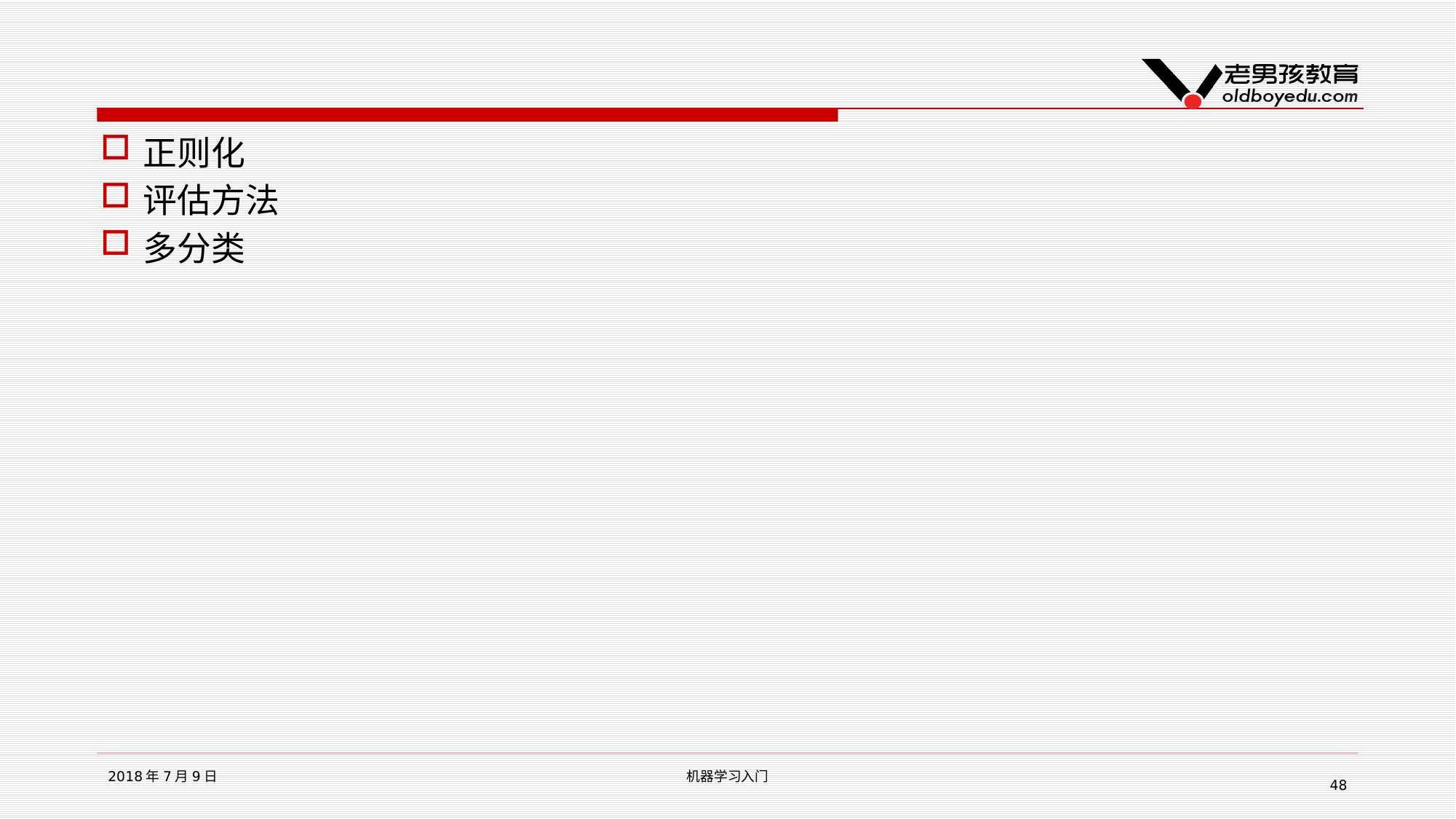

#
正则化
评估方法
多分类
2018年7月9日
机器学习入门
48